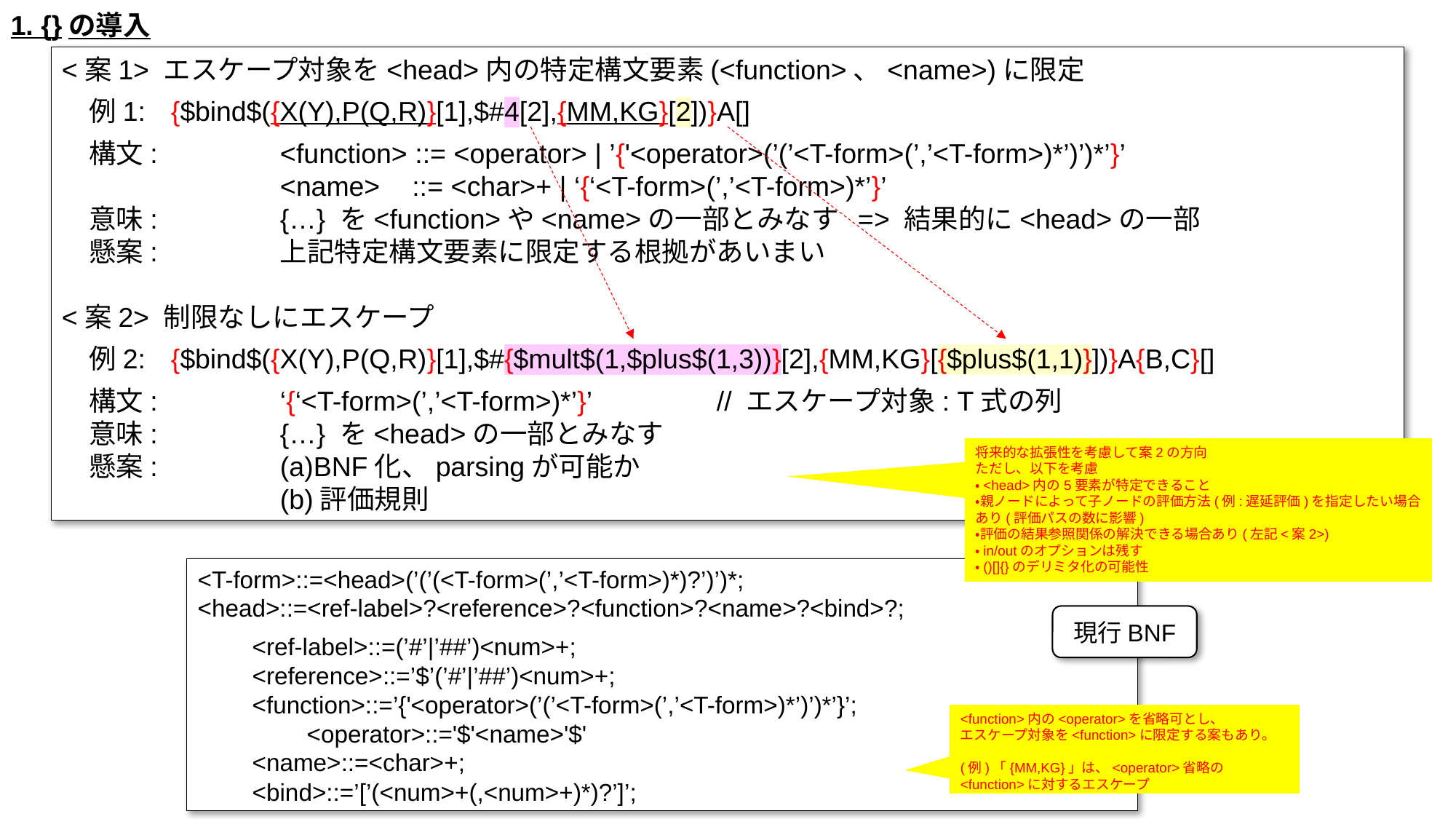

1. {}の導入
<案1> エスケープ対象を<head>内の特定構文要素(<function>、<name>)に限定
　例1:	{$bind$({X(Y),P(Q,R)}[1],$#4[2],{MM,KG}[2])}A[]
　構文:		<function> ::= <operator> | ’{'<operator>(’(’<T-form>(’,’<T-form>)*’)’)*’}’
	<name>	   ::= <char>+ | ‘{‘<T-form>(’,’<T-form>)*’}’
　意味:		{…} を<function>や<name>の一部とみなす  => 結果的に<head>の一部
　懸案:		上記特定構文要素に限定する根拠があいまい

<案2> 制限なしにエスケープ
　例2:	{$bind$({X(Y),P(Q,R)}[1],$#{$mult$(1,$plus$(1,3))}[2],{MM,KG}[{$plus$(1,1)}])}A{B,C}[]
　構文:		‘{‘<T-form>(’,’<T-form>)*’}’		// エスケープ対象: T式の列
　意味:		{…} を<head>の一部とみなす
　懸案:		(a)BNF化、parsingが可能か
		(b)評価規則
将来的な拡張性を考慮して案2の方向
ただし、以下を考慮
・<head>内の5要素が特定できること
・親ノードによって子ノードの評価方法(例:遅延評価)を指定したい場合あり(評価パスの数に影響)
・評価の結果参照関係の解決できる場合あり(左記<案2>)
・in/outのオプションは残す
・()[]{}のデリミタ化の可能性
<T-form>::=<head>(’(’(<T-form>(’,’<T-form>)*)?’)’)*;
<head>::=<ref-label>?<reference>?<function>?<name>?<bind>?;
<ref-label>::=(’#’|’##’)<num>+;
<reference>::=’$’(’#’|’##’)<num>+;
<function>::=’{'<operator>(’(’<T-form>(’,’<T-form>)*’)’)*’}’;
<operator>::='$'<name>'$'
<name>::=<char>+;
<bind>::=’[’(<num>+(,<num>+)*)?’]’;
現行BNF
<function>内の<operator>を省略可とし、
エスケープ対象を<function>に限定する案もあり。

(例)「{MM,KG}」は、<operator>省略の<function>に対するエスケープ